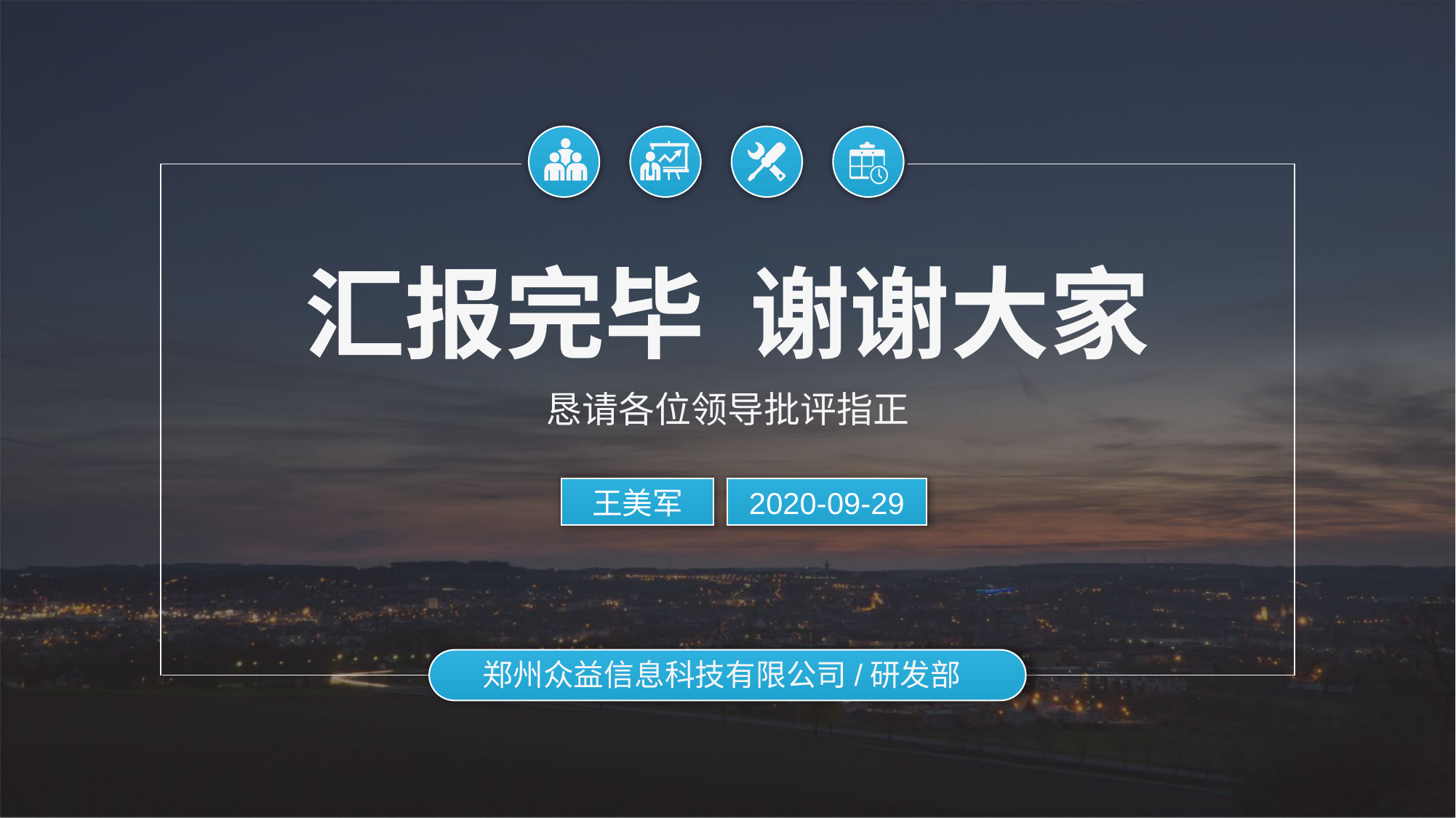

汇报完毕  谢谢大家
恳请各位领导批评指正
2020-09-29
王美军

郑州众益信息科技有限公司/研发部